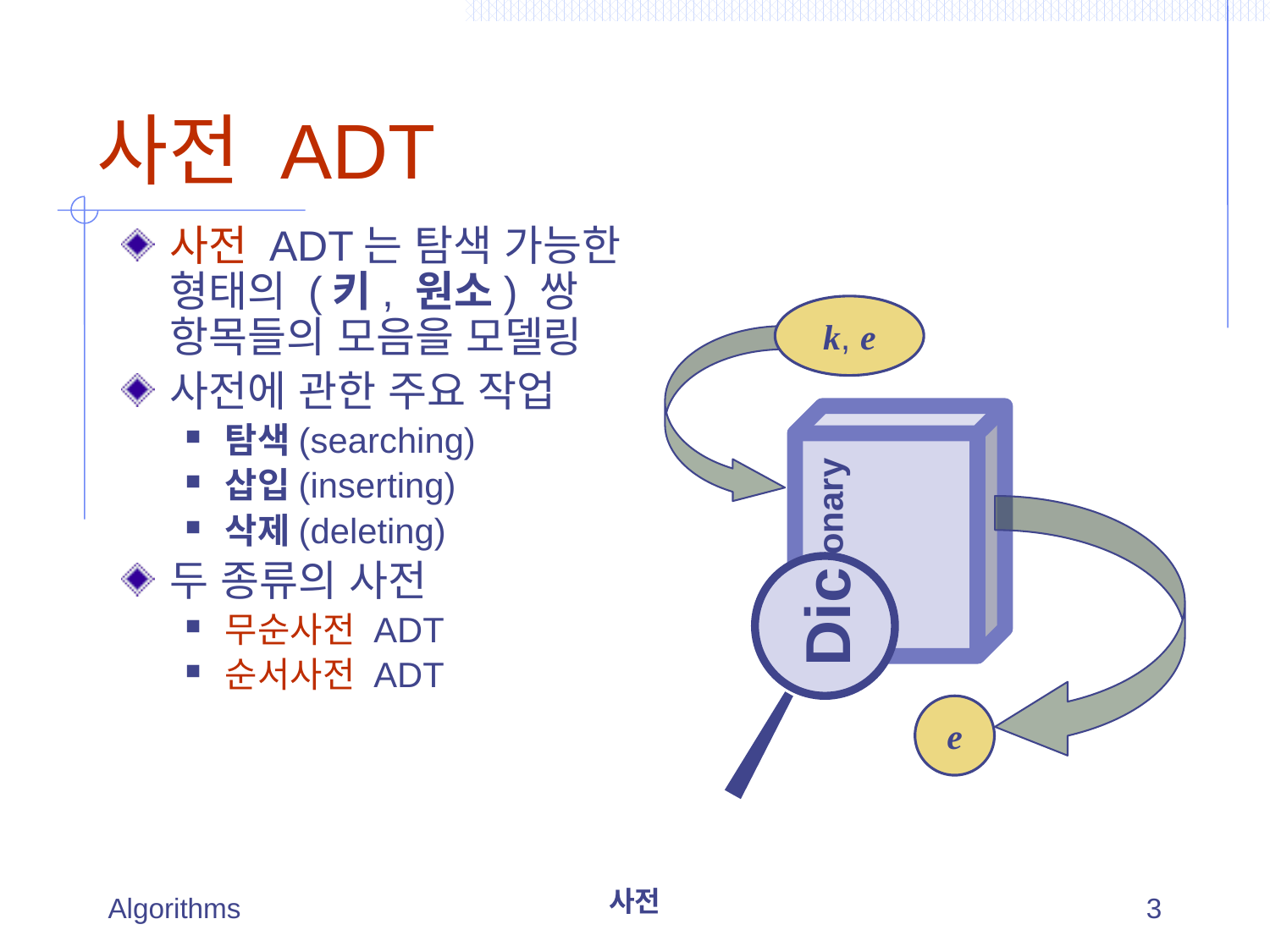

# 사전 ADT
사전 ADT는 탐색 가능한 형태의 (키, 원소) 쌍 항목들의 모음을 모델링
사전에 관한 주요 작업
탐색(searching)
삽입(inserting)
삭제(deleting)
두 종류의 사전
무순사전 ADT
순서사전 ADT
k, e

Dictionary

 Dic

e
Algorithms
사전
3